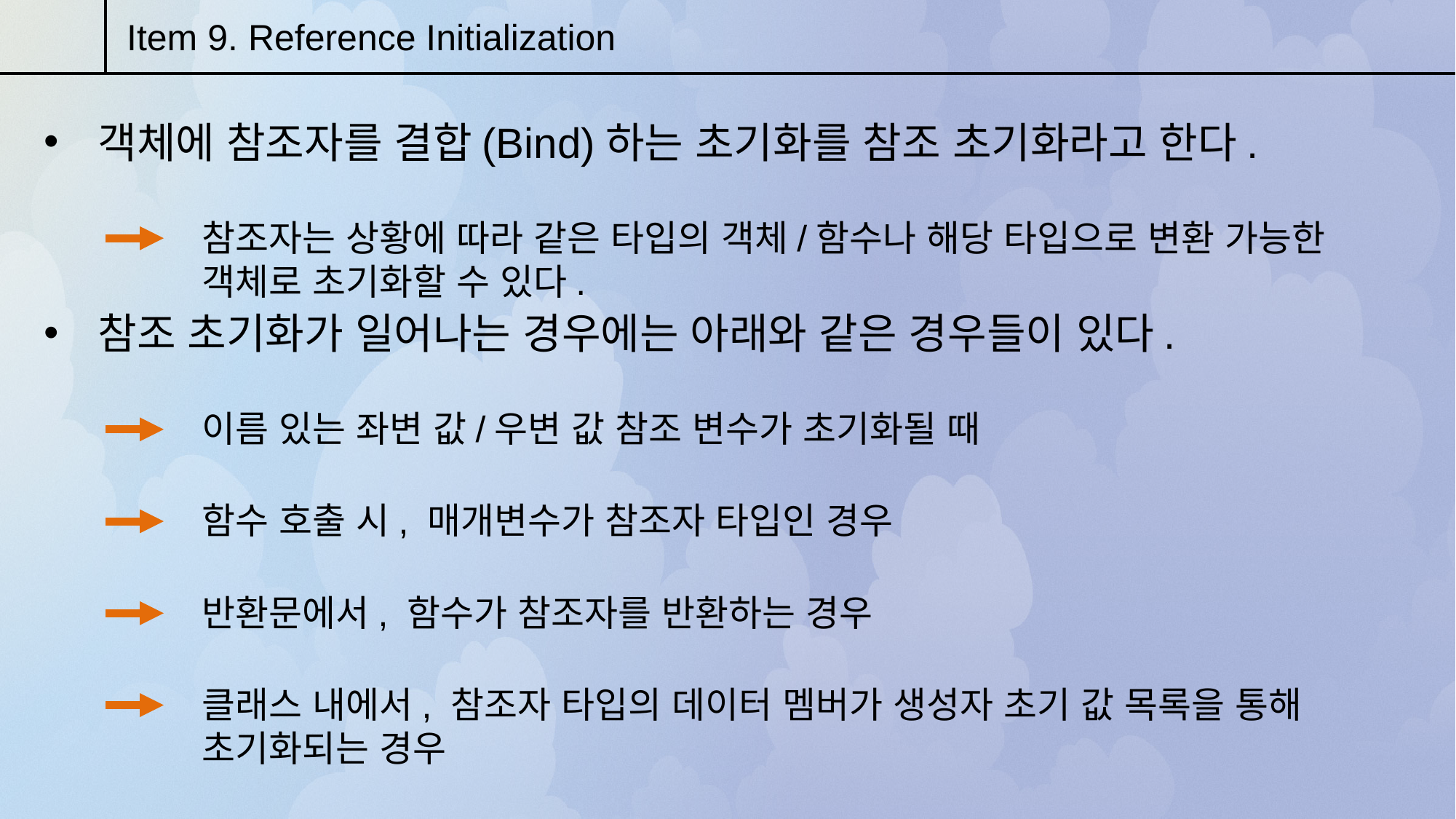

Item 9. Reference Initialization
 객체에 참조자를 결합(Bind)하는 초기화를 참조 초기화라고 한다.
참조자는 상황에 따라 같은 타입의 객체/함수나 해당 타입으로 변환 가능한 객체로 초기화할 수 있다.
 참조 초기화가 일어나는 경우에는 아래와 같은 경우들이 있다.
이름 있는 좌변 값/우변 값 참조 변수가 초기화될 때
함수 호출 시, 매개변수가 참조자 타입인 경우
반환문에서, 함수가 참조자를 반환하는 경우
클래스 내에서, 참조자 타입의 데이터 멤버가 생성자 초기 값 목록을 통해 초기화되는 경우